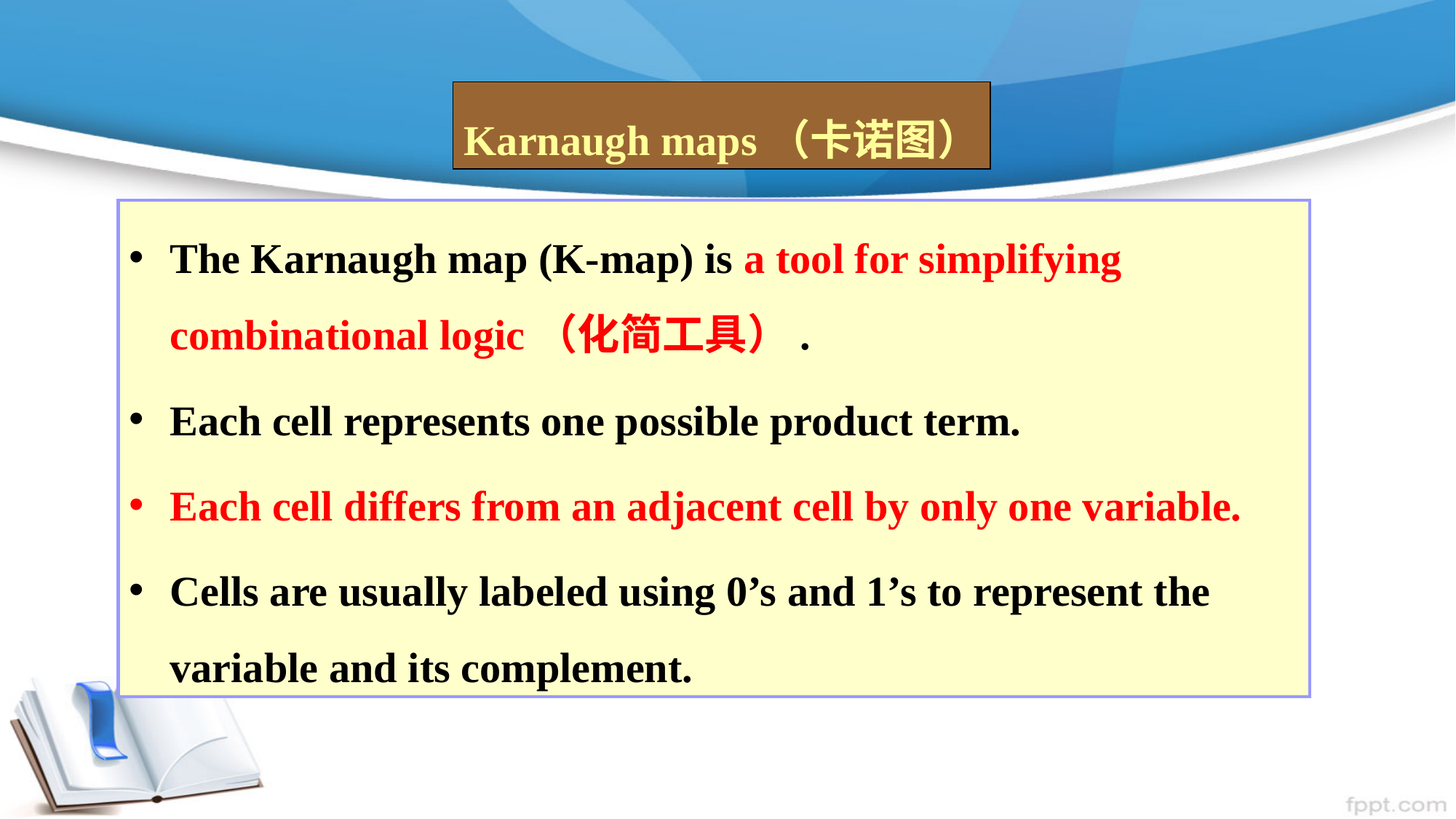

Karnaugh maps（卡诺图）
The Karnaugh map (K-map) is a tool for simplifying combinational logic（化简工具）.
Each cell represents one possible product term.
Each cell differs from an adjacent cell by only one variable.
Cells are usually labeled using 0’s and 1’s to represent the variable and its complement.